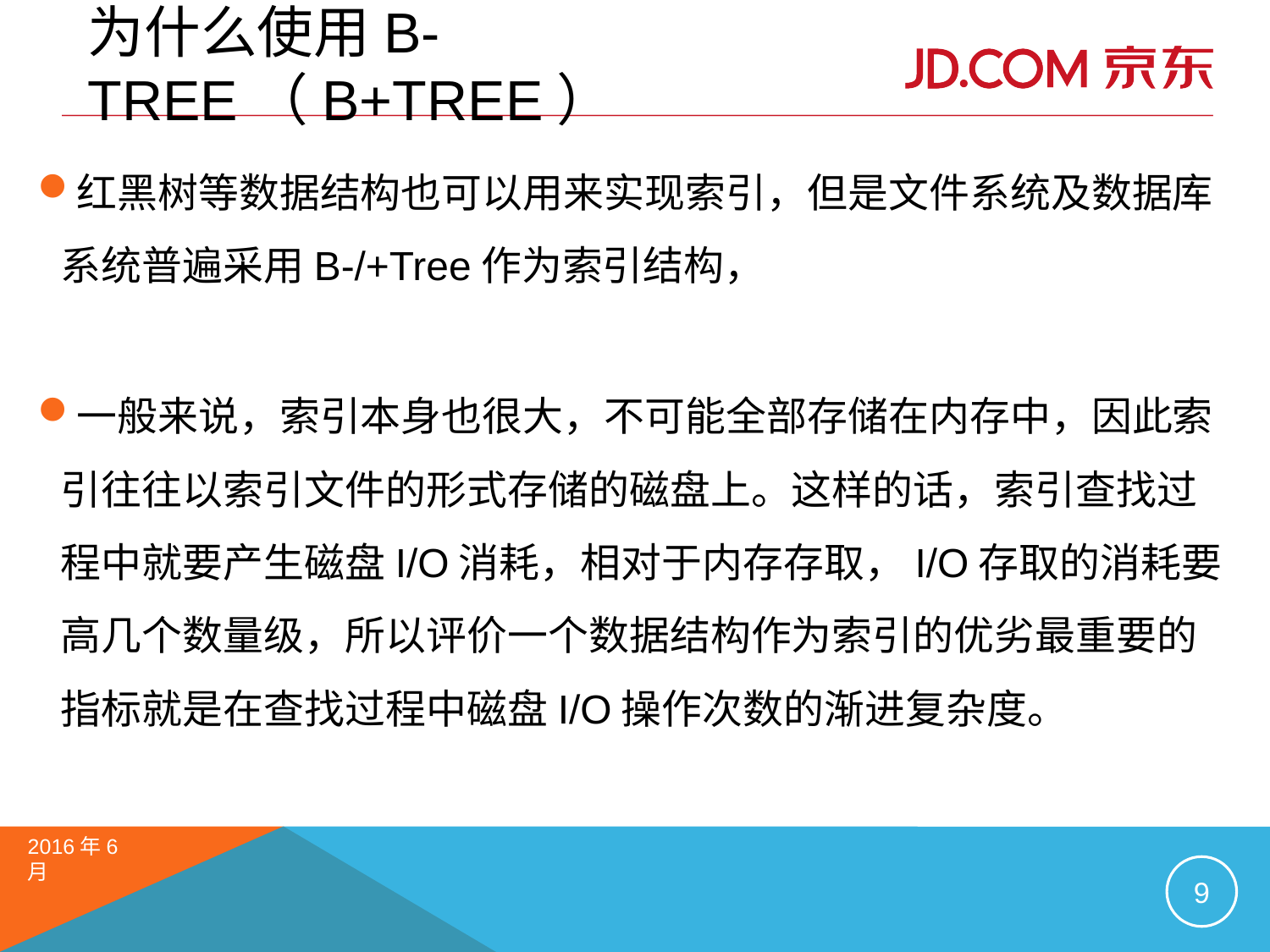

# 为什么使用B-Tree（B+Tree）
红黑树等数据结构也可以用来实现索引，但是文件系统及数据库系统普遍采用B-/+Tree作为索引结构，

一般来说，索引本身也很大，不可能全部存储在内存中，因此索引往往以索引文件的形式存储的磁盘上。这样的话，索引查找过程中就要产生磁盘I/O消耗，相对于内存存取，I/O存取的消耗要高几个数量级，所以评价一个数据结构作为索引的优劣最重要的指标就是在查找过程中磁盘I/O操作次数的渐进复杂度。
2016年6月
9